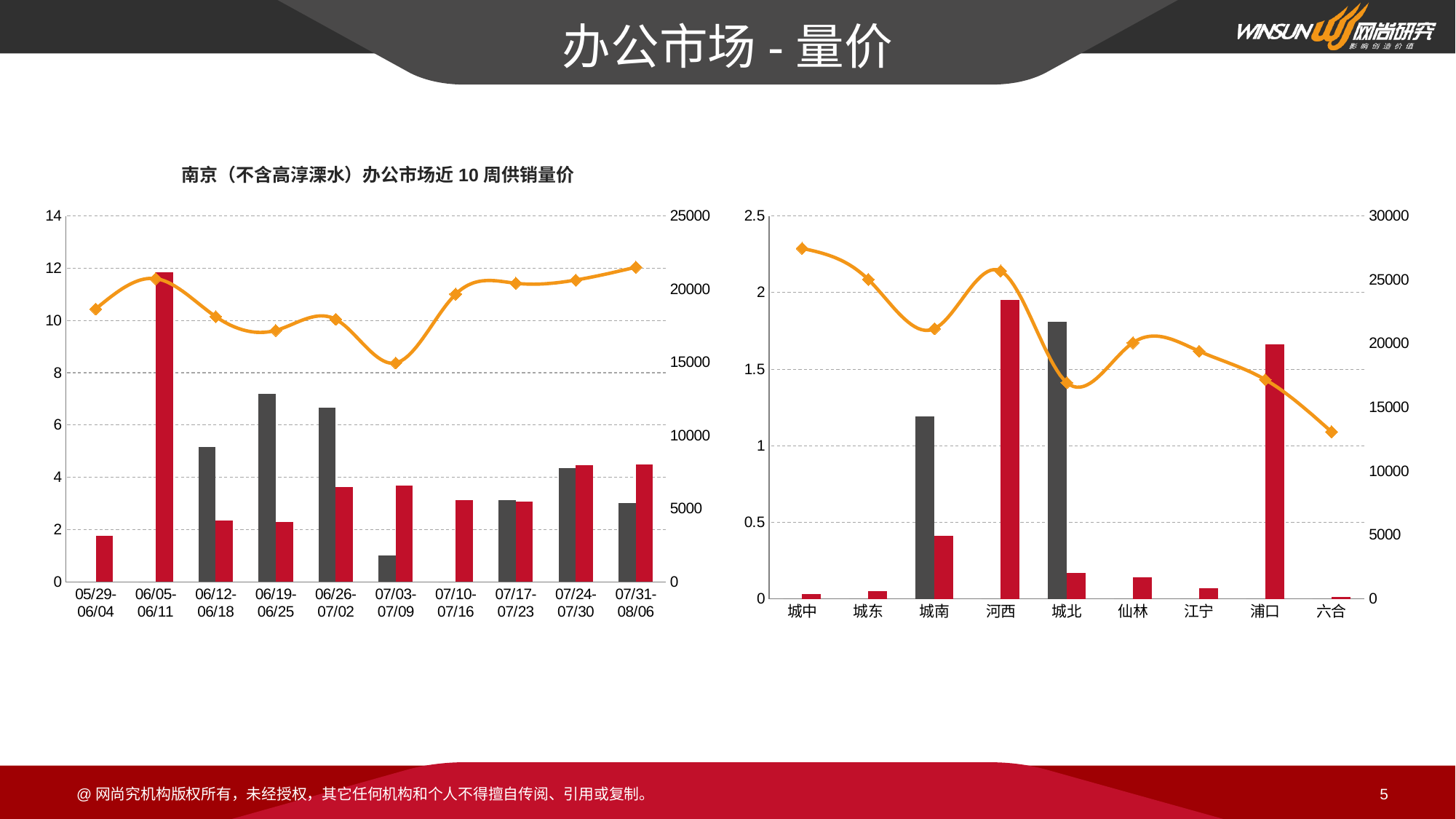

# 办公市场-量价

南京（不含高淳溧水）办公市场近10周供销量价

### Chart

| Category | 上市面积（万㎡） | 成交面积（万㎡） | 成交均价（元/㎡） |
|---|---|---|---|
| 05/29-06/04 | 0.0 | 1.77 | 18645.0 |
| 06/05-06/11 | 0.0 | 11.84 | 20721.0 |
| 06/12-06/18 | 5.16 | 2.33 | 18124.0 |
| 06/19-06/25 | 7.2 | 2.28 | 17181.0 |
| 06/26-07/02 | 6.66 | 3.62 | 17938.0 |
| 07/03-07/09 | 1.01 | 3.67 | 14954.0 |
| 07/10-07/16 | 0.0 | 3.11 | 19661.0 |
| 07/17-07/23 | 3.11 | 3.07 | 20404.0 |
| 07/24-07/30 | 4.34 | 4.45 | 20624.0 |
| 07/31-08/06 | 3.0 | 4.48 | 21500.0 |

### Chart

| Category | 上市面积（万㎡） | 成交面积（万㎡） | 成交均价（元/㎡） |
|---|---|---|---|
| 城中 | 0.0 | 0.03 | 27464.0 |
| 城东 | 0.0 | 0.05 | 25021.0 |
| 城南 | 1.19 | 0.41 | 21169.0 |
| 河西 | 0.0 | 1.95 | 25687.0 |
| 城北 | 1.81 | 0.17 | 16940.0 |
| 仙林 | 0.0 | 0.14 | 20070.0 |
| 江宁 | 0.0 | 0.07 | 19404.0 |
| 浦口 | 0.0 | 1.66 | 17174.0 |
| 六合 | 0.0 | 0.01 | 13080.0 |
5